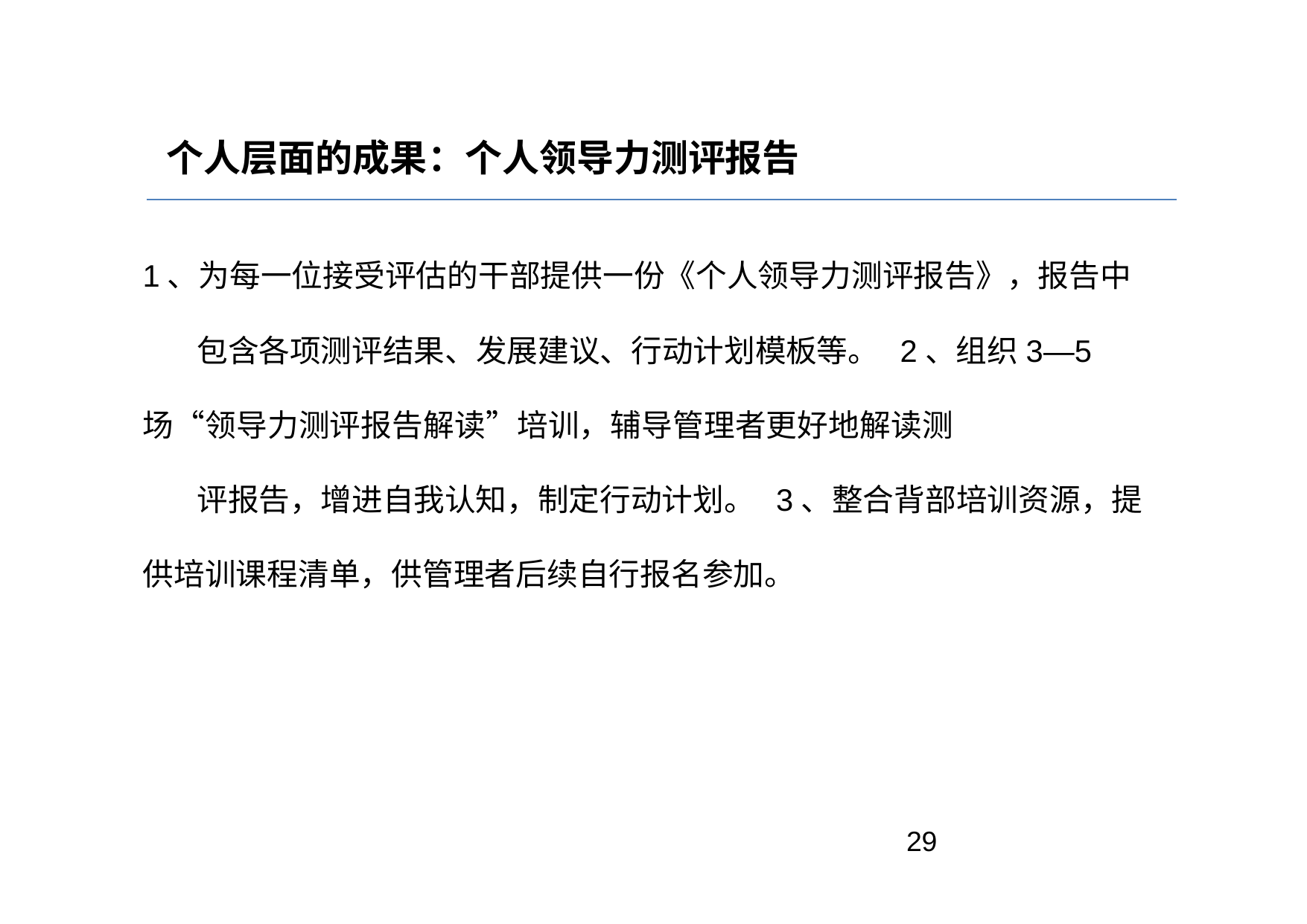

# 个人层面的成果：个人领导力测评报告

1、为每一位接受评估的干部提供一份《个人领导力测评报告》，报告中
包含各项测评结果、发展建议、行动计划模板等。  2、组织3—5场“领导力测评报告解读”培训，辅导管理者更好地解读测
评报告，增进自我认知，制定行动计划。  3、整合背部培训资源，提供培训课程清单，供管理者后续自行报名参加。
29